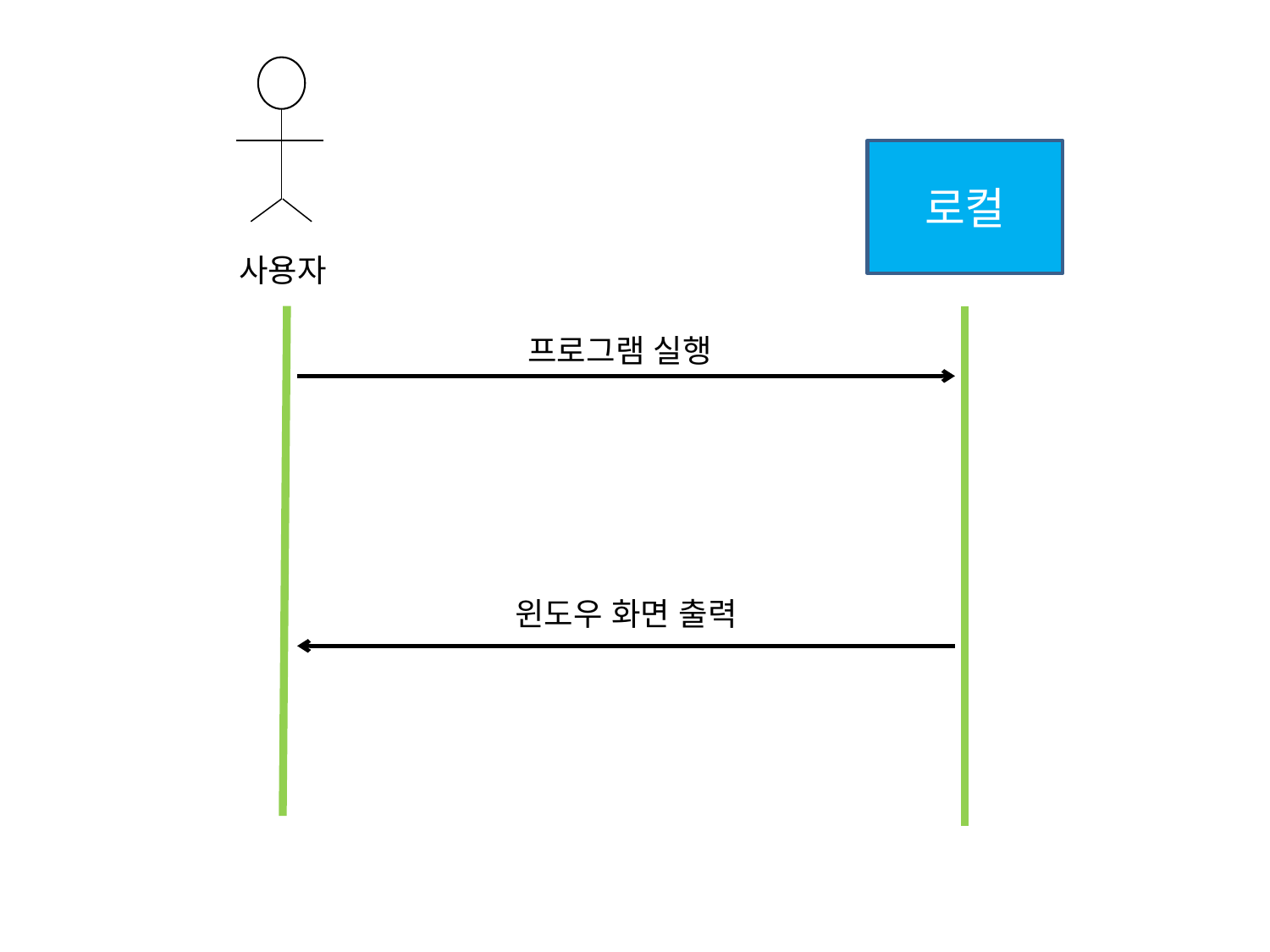

사용자
로컬
프로그램 실행
윈도우 화면 출력